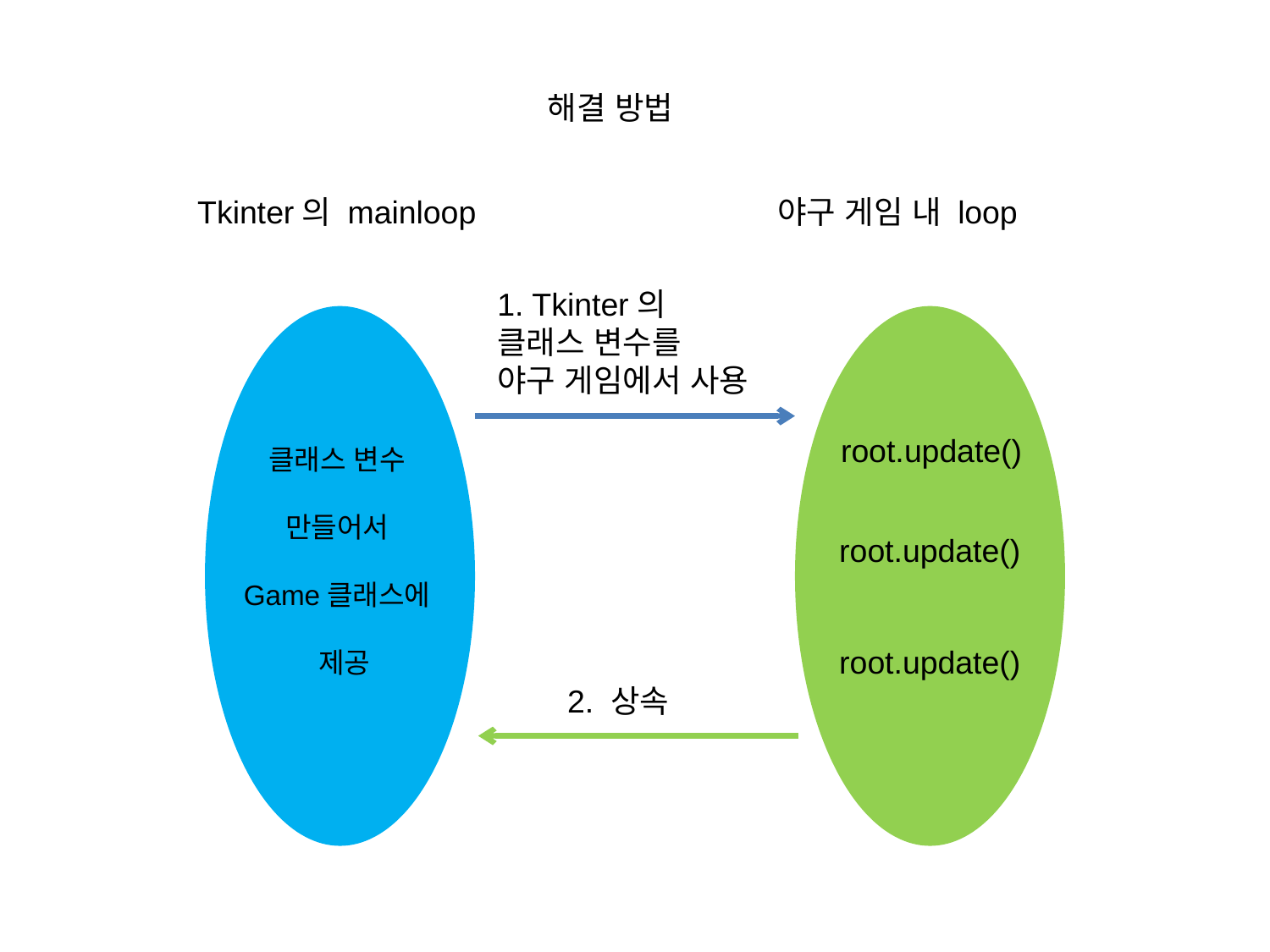

해결 방법
Tkinter의 mainloop
야구 게임 내 loop
1. Tkinter의
클래스 변수를
야구 게임에서 사용

root.update()
클래스 변수

만들어서

Game클래스에

 제공
root.update()
root.update()
2. 상속